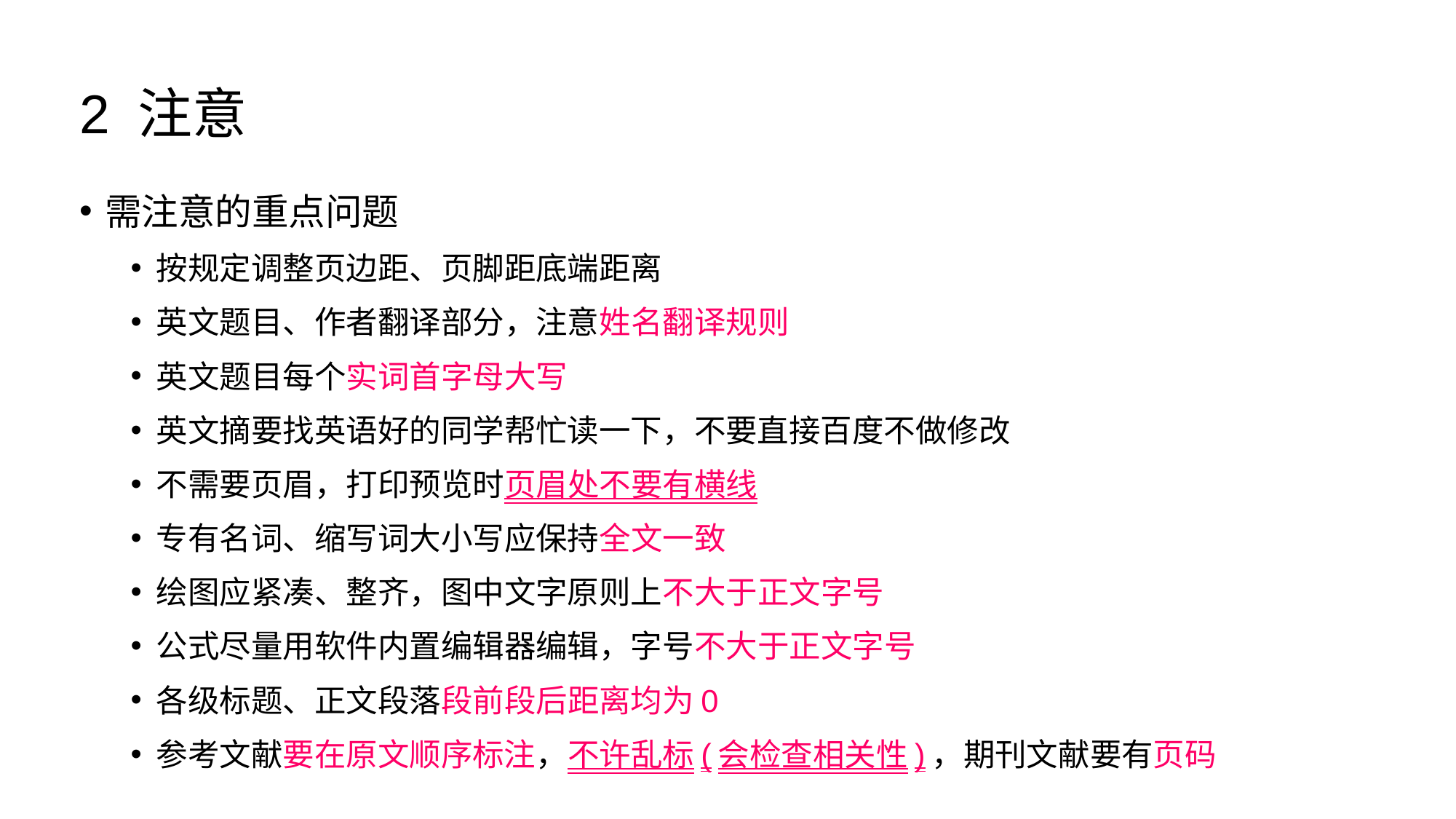

# 2 注意
需注意的重点问题
按规定调整页边距、页脚距底端距离
英文题目、作者翻译部分，注意姓名翻译规则
英文题目每个实词首字母大写
英文摘要找英语好的同学帮忙读一下，不要直接百度不做修改
不需要页眉，打印预览时页眉处不要有横线
专有名词、缩写词大小写应保持全文一致
绘图应紧凑、整齐，图中文字原则上不大于正文字号
公式尽量用软件内置编辑器编辑，字号不大于正文字号
各级标题、正文段落段前段后距离均为0
参考文献要在原文顺序标注，不许乱标(会检查相关性)，期刊文献要有页码